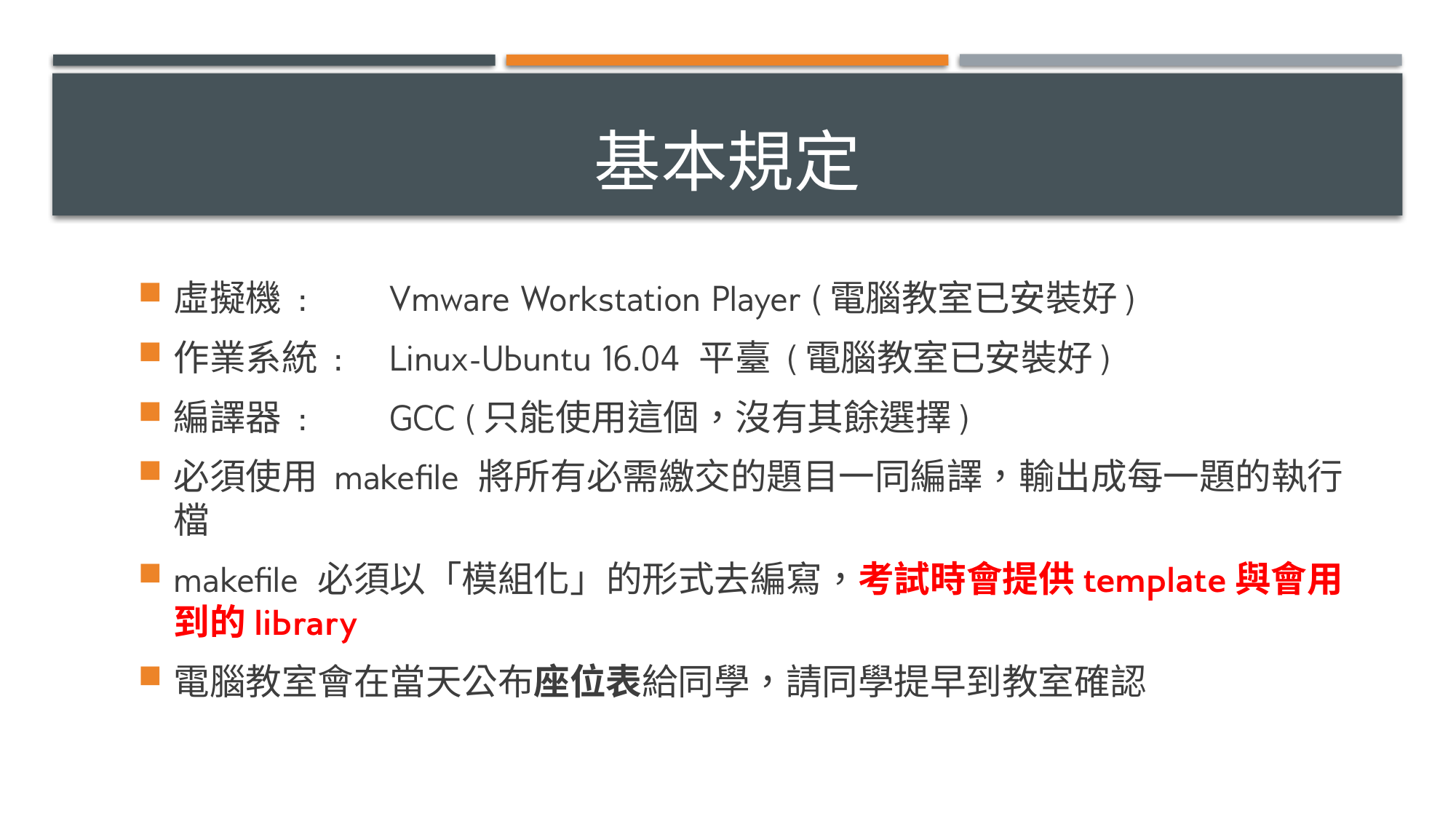

# 基本規定
虛擬機 : 	Vmware Workstation Player (電腦教室已安裝好)
作業系統 : 	Linux-Ubuntu 16.04 平臺 (電腦教室已安裝好)
編譯器 : 	GCC (只能使用這個，沒有其餘選擇)
必須使用 makefile 將所有必需繳交的題目一同編譯，輸出成每一題的執行檔
makefile 必須以「模組化」的形式去編寫，考試時會提供template與會用到的library
電腦教室會在當天公布座位表給同學，請同學提早到教室確認